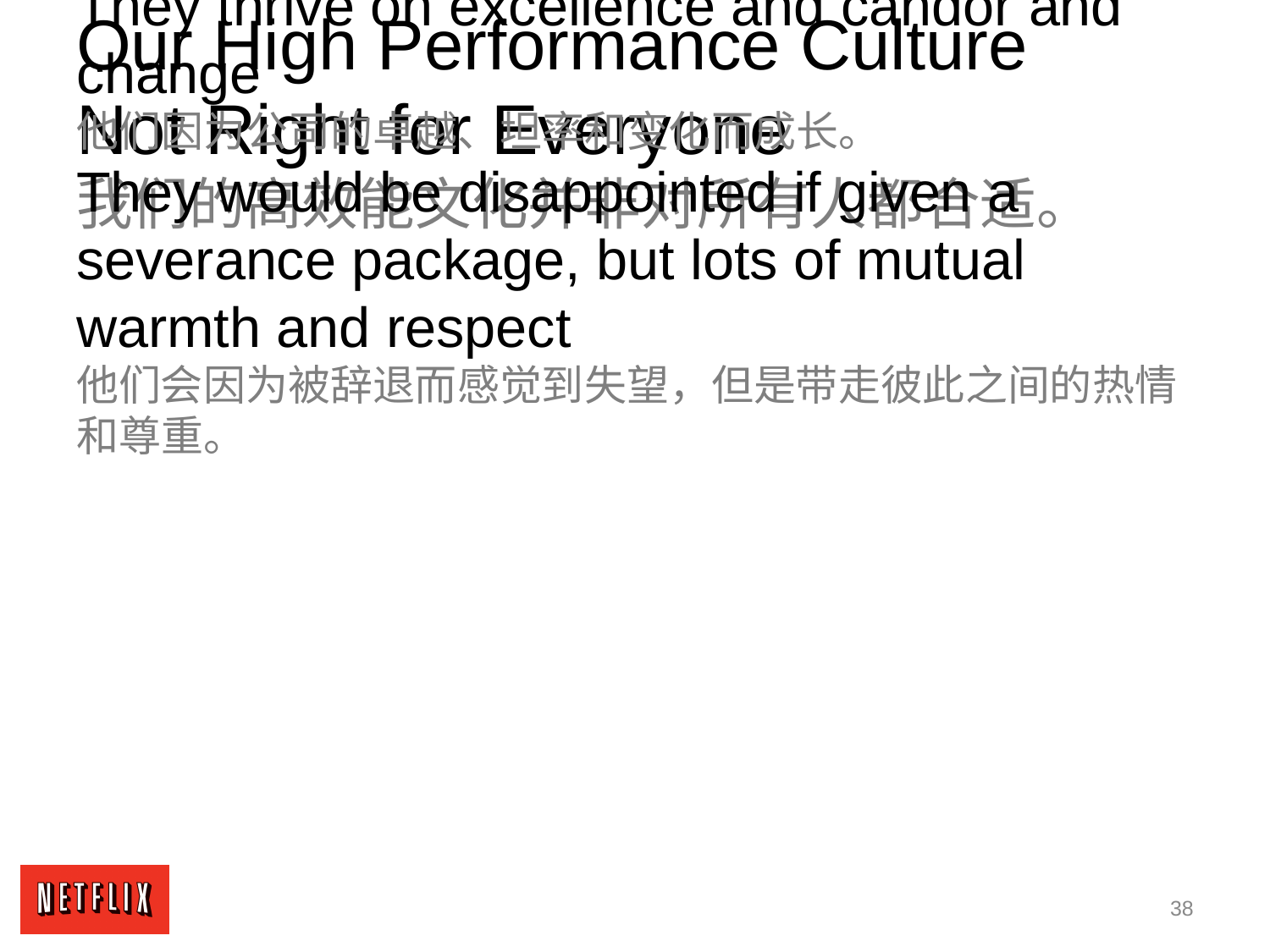

Our High Performance Culture
Not Right for Everyone
我们的高效能文化并非对所有人都合适。
Many people love our culture, and stay a long time
许多人喜欢我们的企业文化，并且呆了很长时间
They thrive on excellence and candor and change
他们因为公司的卓越、坦率和变化而成长。
They would be disappointed if given a severance package, but lots of mutual warmth and respect
他们会因为被辞退而感觉到失望，但是带走彼此之间的热情和尊重。
38